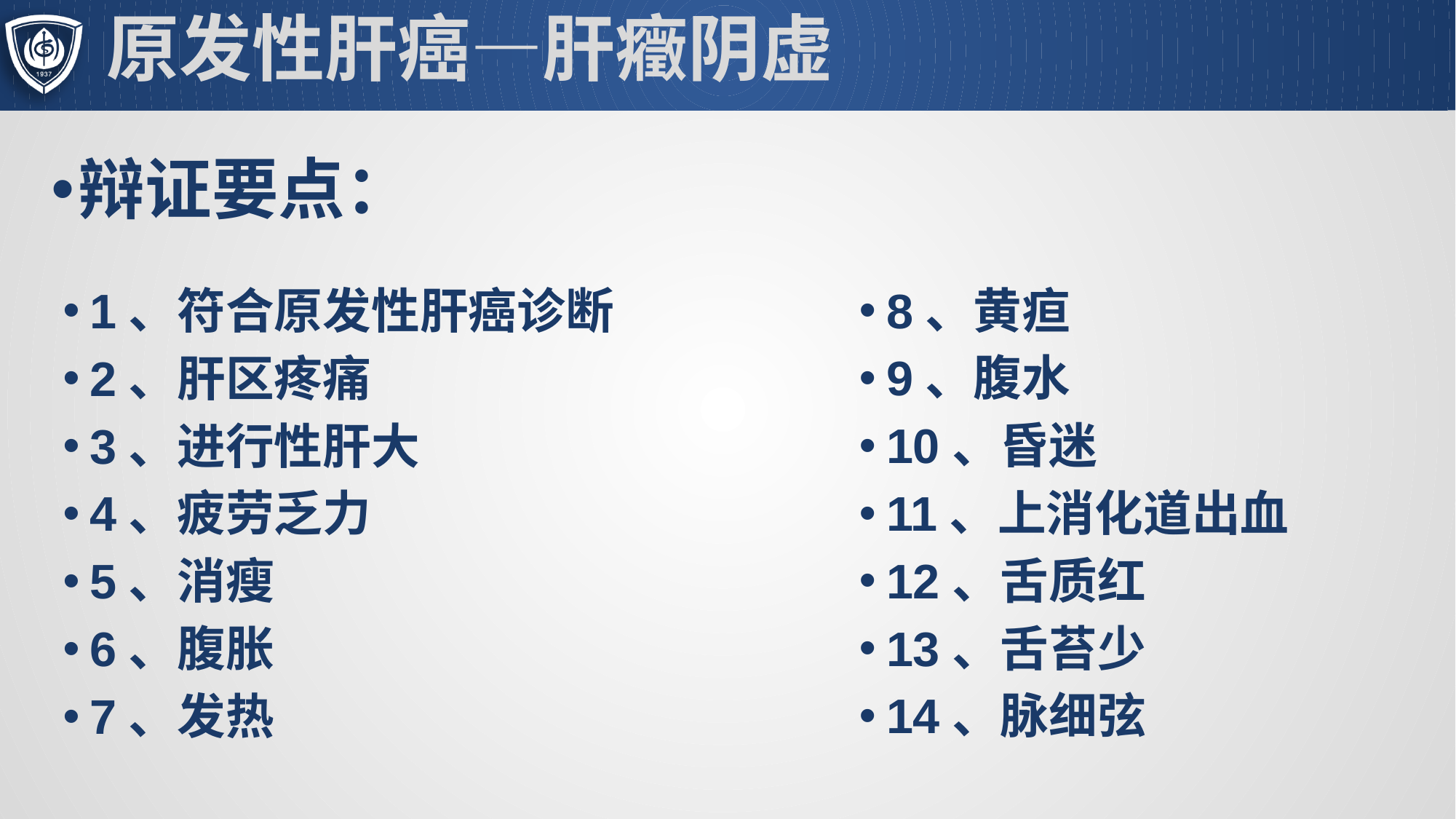

# 原发性肝癌—肝癥阴虚
辩证要点：

1、符合原发性肝癌诊断
2、肝区疼痛
3、进行性肝大
4、疲劳乏力
5、消瘦
6、腹胀
7、发热

8、黄疸
9、腹水
10、昏迷
11、上消化道出血
12、舌质红
13、舌苔少
14、脉细弦